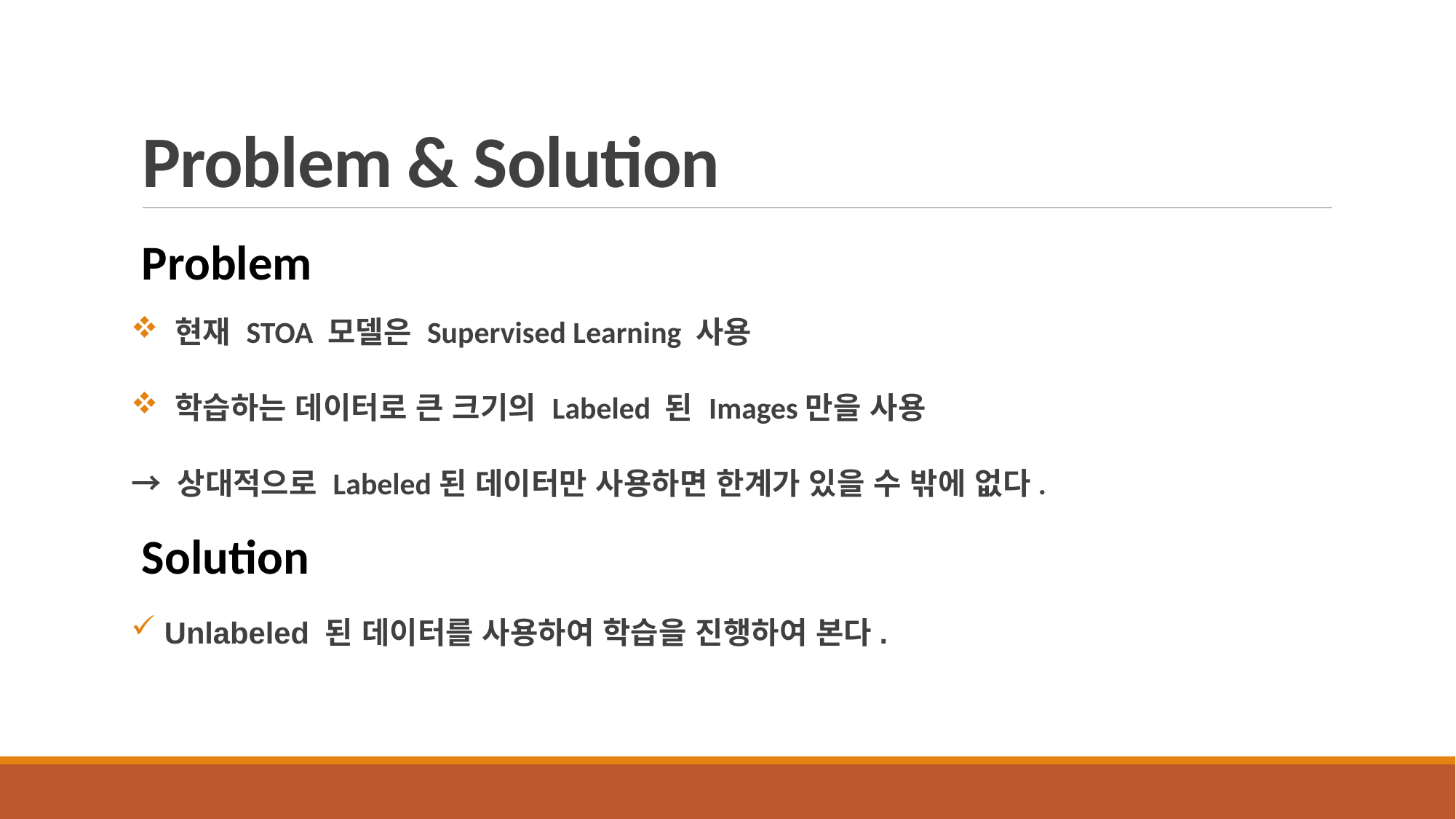

# Problem & Solution
Problem
 현재 STOA 모델은 Supervised Learning 사용
 학습하는 데이터로 큰 크기의 Labeled 된 Images만을 사용
→ 상대적으로 Labeled된 데이터만 사용하면 한계가 있을 수 밖에 없다.

Solution
 Unlabeled 된 데이터를 사용하여 학습을 진행하여 본다.